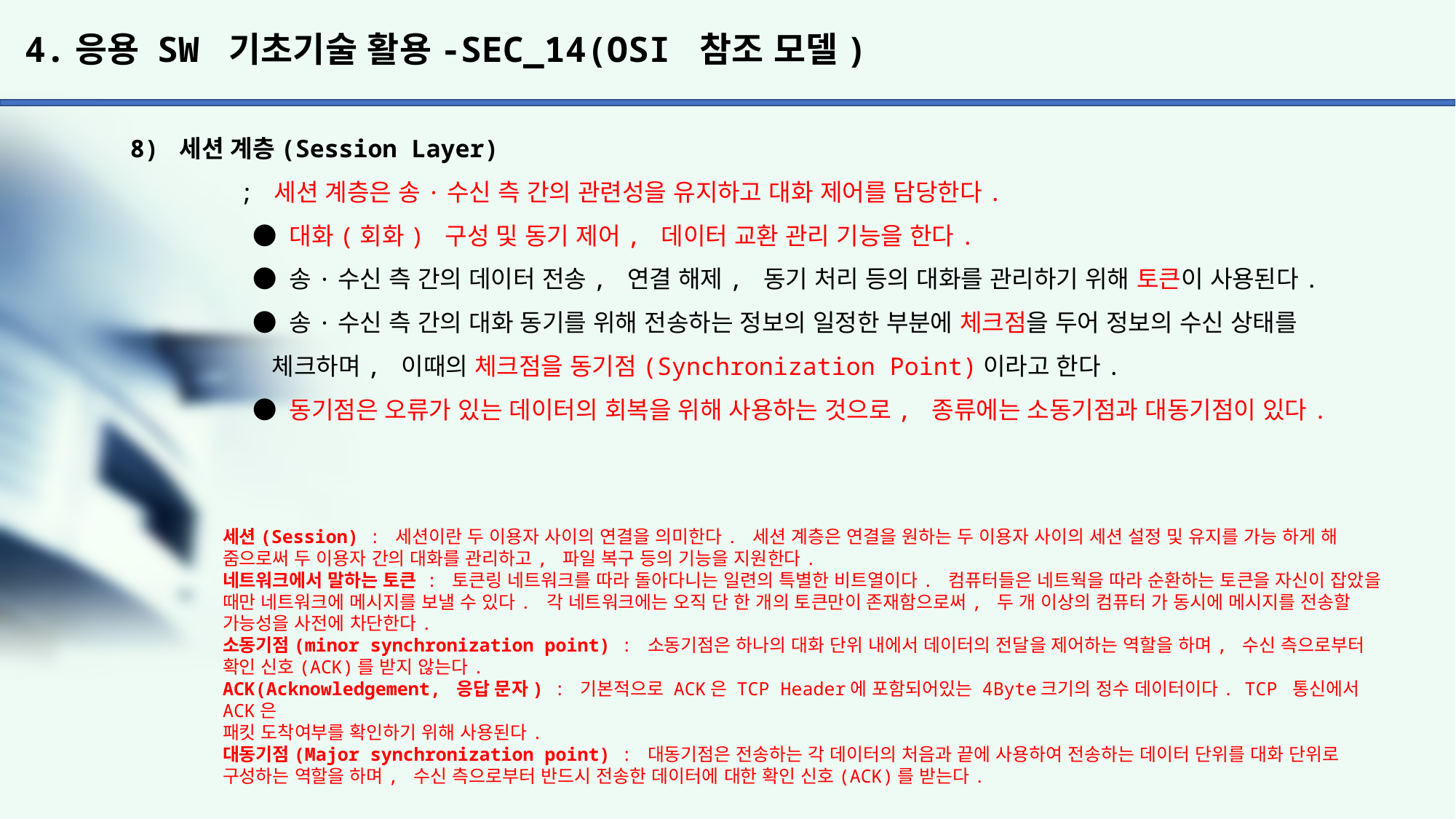

# 4.응용 SW 기초기술 활용-SEC_14(OSI 참조 모델)
8) 세션 계층(Session Layer)
	; 세션 계층은 송·수신 측 간의 관련성을 유지하고 대화 제어를 담당한다.
	  ● 대화(회화) 구성 및 동기 제어, 데이터 교환 관리 기능을 한다.
	  ● 송·수신 측 간의 데이터 전송, 연결 해제, 동기 처리 등의 대화를 관리하기 위해 토큰이 사용된다.
	  ● 송·수신 측 간의 대화 동기를 위해 전송하는 정보의 일정한 부분에 체크점을 두어 정보의 수신 상태를
	    체크하며, 이때의 체크점을 동기점(Synchronization Point)이라고 한다.
	  ● 동기점은 오류가 있는 데이터의 회복을 위해 사용하는 것으로, 종류에는 소동기점과 대동기점이 있다.
세션(Session) : 세션이란 두 이용자 사이의 연결을 의미한다. 세션 계층은 연결을 원하는 두 이용자 사이의 세션 설정 및 유지를 가능 하게 해 줌으로써 두 이용자 간의 대화를 관리하고, 파일 복구 등의 기능을 지원한다.
네트워크에서 말하는 토큰 : 토큰링 네트워크를 따라 돌아다니는 일련의 특별한 비트열이다. 컴퓨터들은 네트웍을 따라 순환하는 토큰을 자신이 잡았을 때만 네트워크에 메시지를 보낼 수 있다. 각 네트워크에는 오직 단 한 개의 토큰만이 존재함으로써, 두 개 이상의 컴퓨터 가 동시에 메시지를 전송할 가능성을 사전에 차단한다.
소동기점(minor synchronization point) : 소동기점은 하나의 대화 단위 내에서 데이터의 전달을 제어하는 역할을 하며, 수신 측으로부터
확인 신호(ACK)를 받지 않는다.
ACK(Acknowledgement, 응답 문자) : 기본적으로 ACK은 TCP Header에 포함되어있는 4Byte크기의 정수 데이터이다. TCP 통신에서 ACK은
패킷 도착여부를 확인하기 위해 사용된다.
대동기점(Major synchronization point) : 대동기점은 전송하는 각 데이터의 처음과 끝에 사용하여 전송하는 데이터 단위를 대화 단위로
구성하는 역할을 하며, 수신 측으로부터 반드시 전송한 데이터에 대한 확인 신호(ACK)를 받는다.